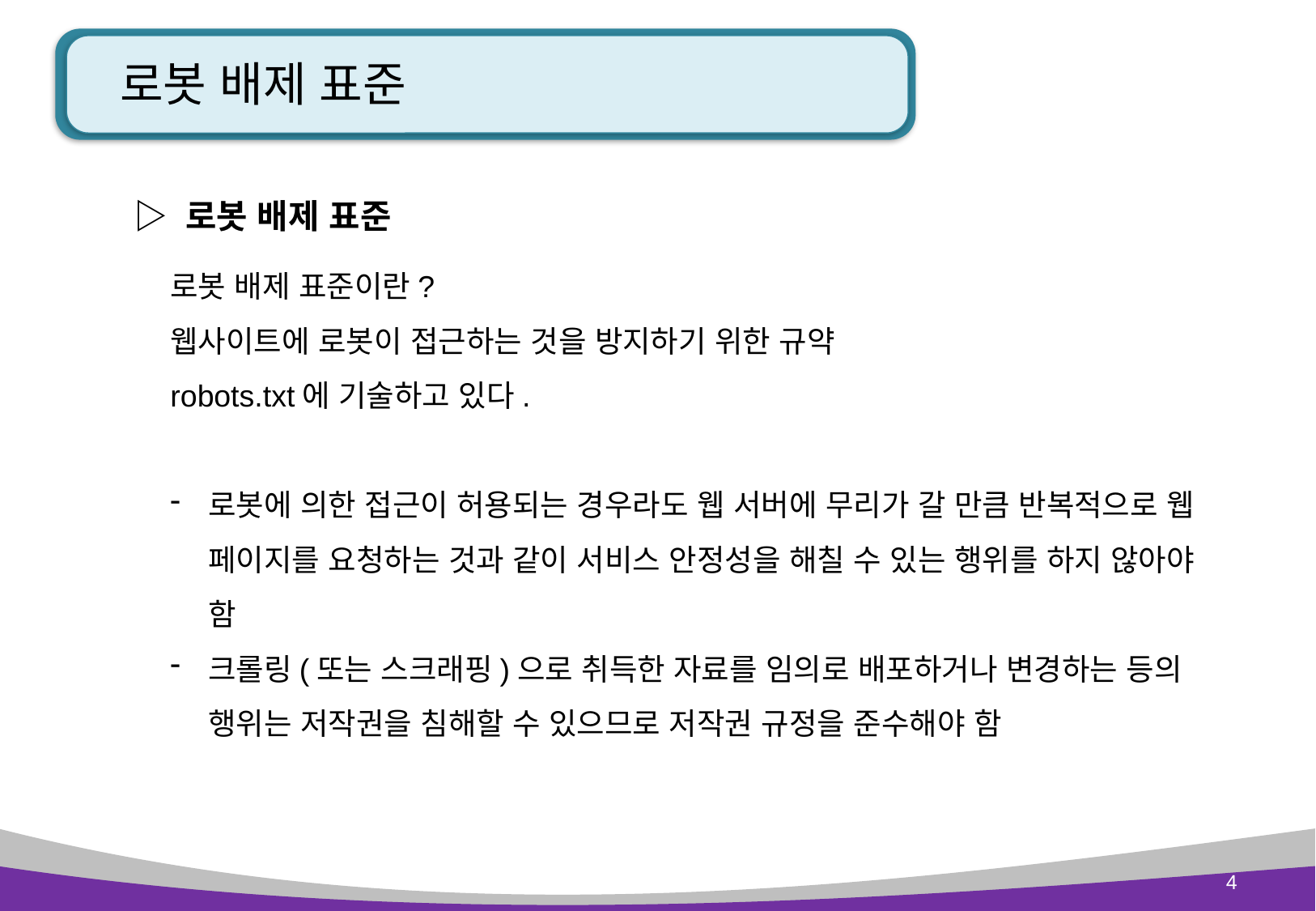

# 로봇 배제 표준
▷ 로봇 배제 표준
로봇 배제 표준이란?
웹사이트에 로봇이 접근하는 것을 방지하기 위한 규약
robots.txt에 기술하고 있다.

로봇에 의한 접근이 허용되는 경우라도 웹 서버에 무리가 갈 만큼 반복적으로 웹 페이지를 요청하는 것과 같이 서비스 안정성을 해칠 수 있는 행위를 하지 않아야 함
크롤링(또는 스크래핑)으로 취득한 자료를 임의로 배포하거나 변경하는 등의 행위는 저작권을 침해할 수 있으므로 저작권 규정을 준수해야 함
4